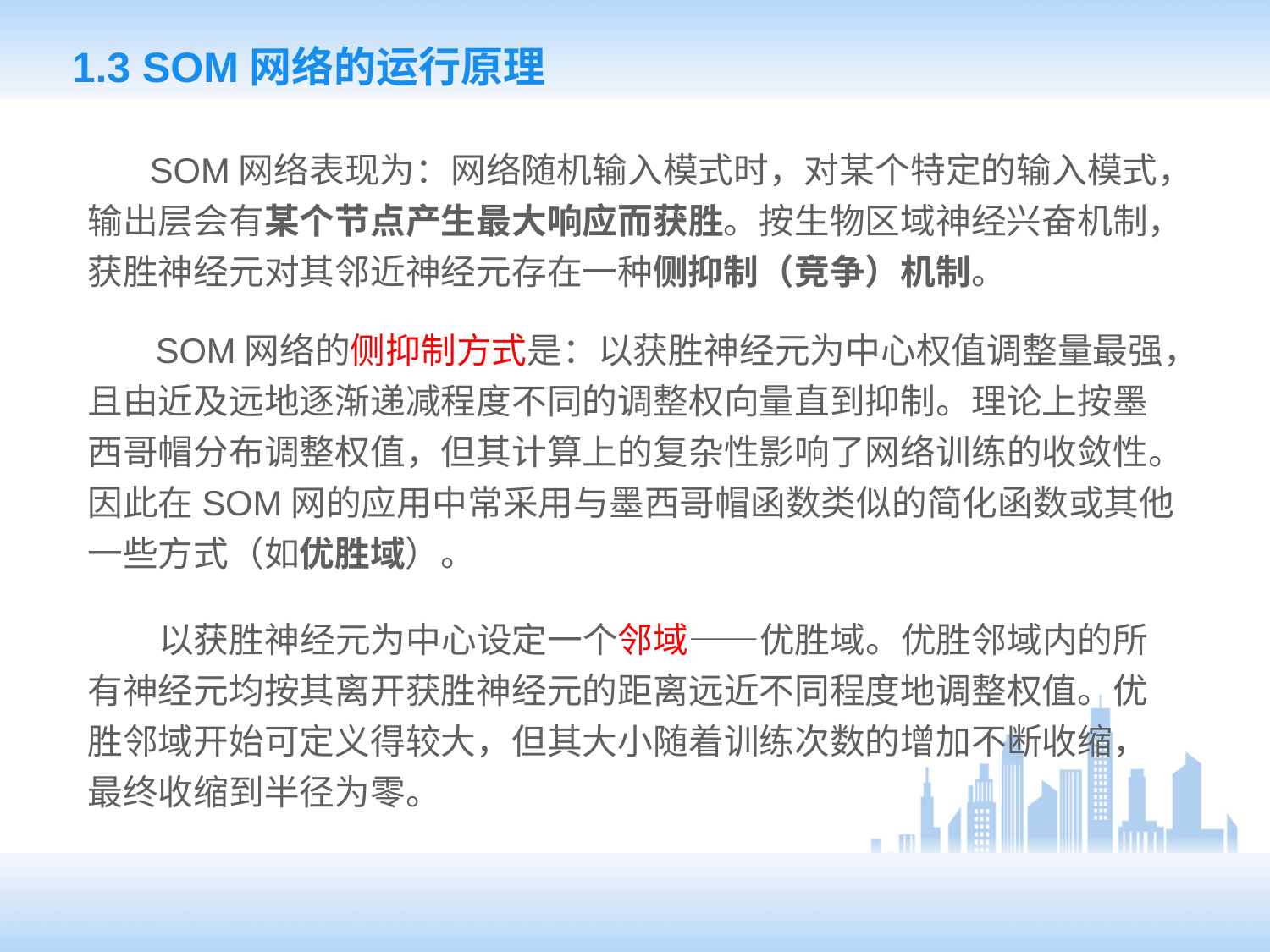

# 1.3 SOM网络的运行原理
       SOM网络表现为：网络随机输入模式时，对某个特定的输入模式，输出层会有某个节点产生最大响应而获胜。按生物区域神经兴奋机制，获胜神经元对其邻近神经元存在一种侧抑制（竞争）机制。
       SOM网络的侧抑制方式是：以获胜神经元为中心权值调整量最强，且由近及远地逐渐递减程度不同的调整权向量直到抑制。理论上按墨西哥帽分布调整权值，但其计算上的复杂性影响了网络训练的收敛性。因此在SOM网的应用中常采用与墨西哥帽函数类似的简化函数或其他一些方式（如优胜域）。
        以获胜神经元为中心设定一个邻域——优胜域。优胜邻域内的所有神经元均按其离开获胜神经元的距离远近不同程度地调整权值。优胜邻域开始可定义得较大，但其大小随着训练次数的增加不断收缩，最终收缩到半径为零。